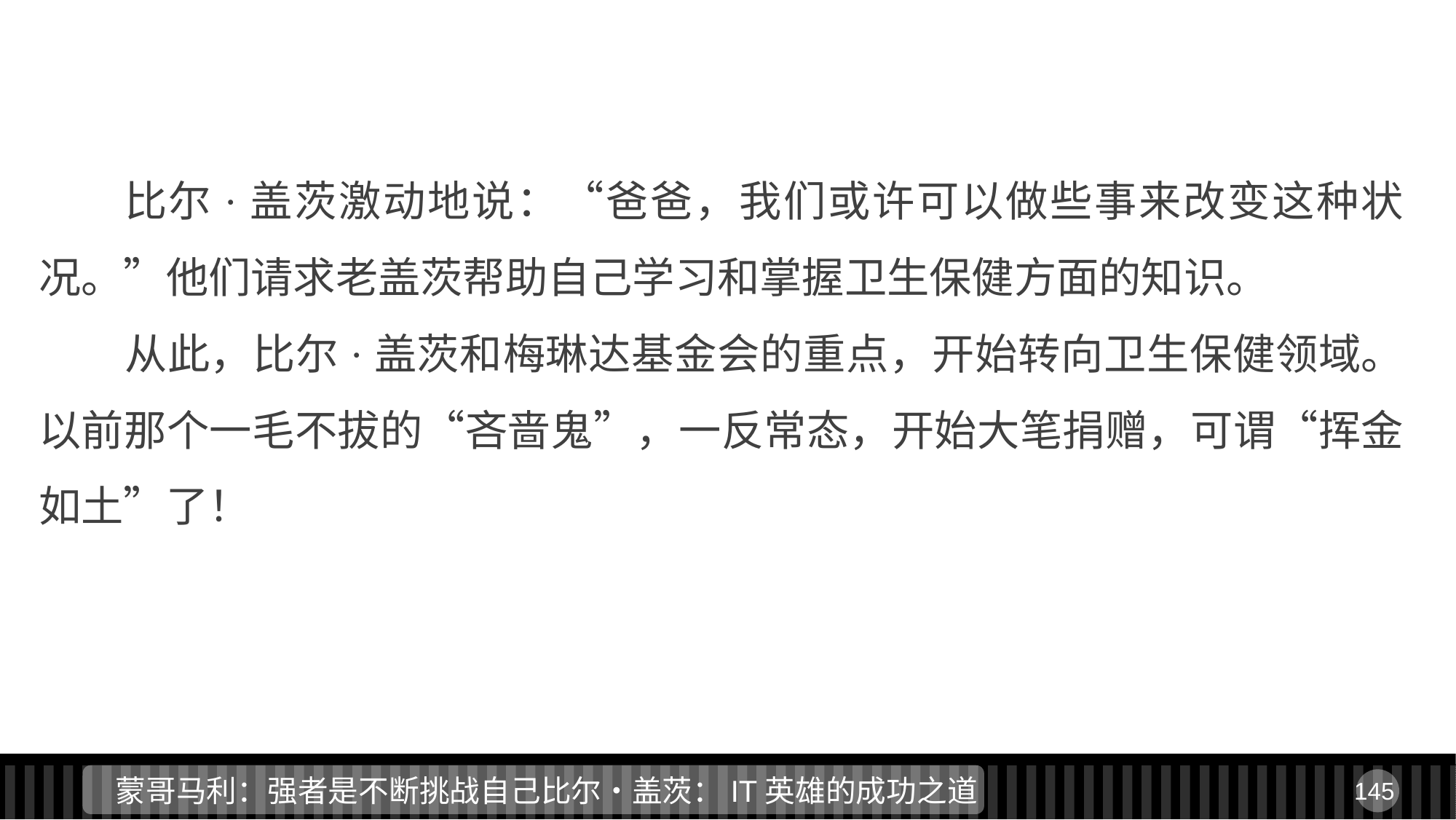

比尔·盖茨激动地说：“爸爸，我们或许可以做些事来改变这种状况。”他们请求老盖茨帮助自己学习和掌握卫生保健方面的知识。
从此，比尔·盖茨和梅琳达基金会的重点，开始转向卫生保健领域。以前那个一毛不拔的“吝啬鬼”，一反常态，开始大笔捐赠，可谓“挥金如土”了！